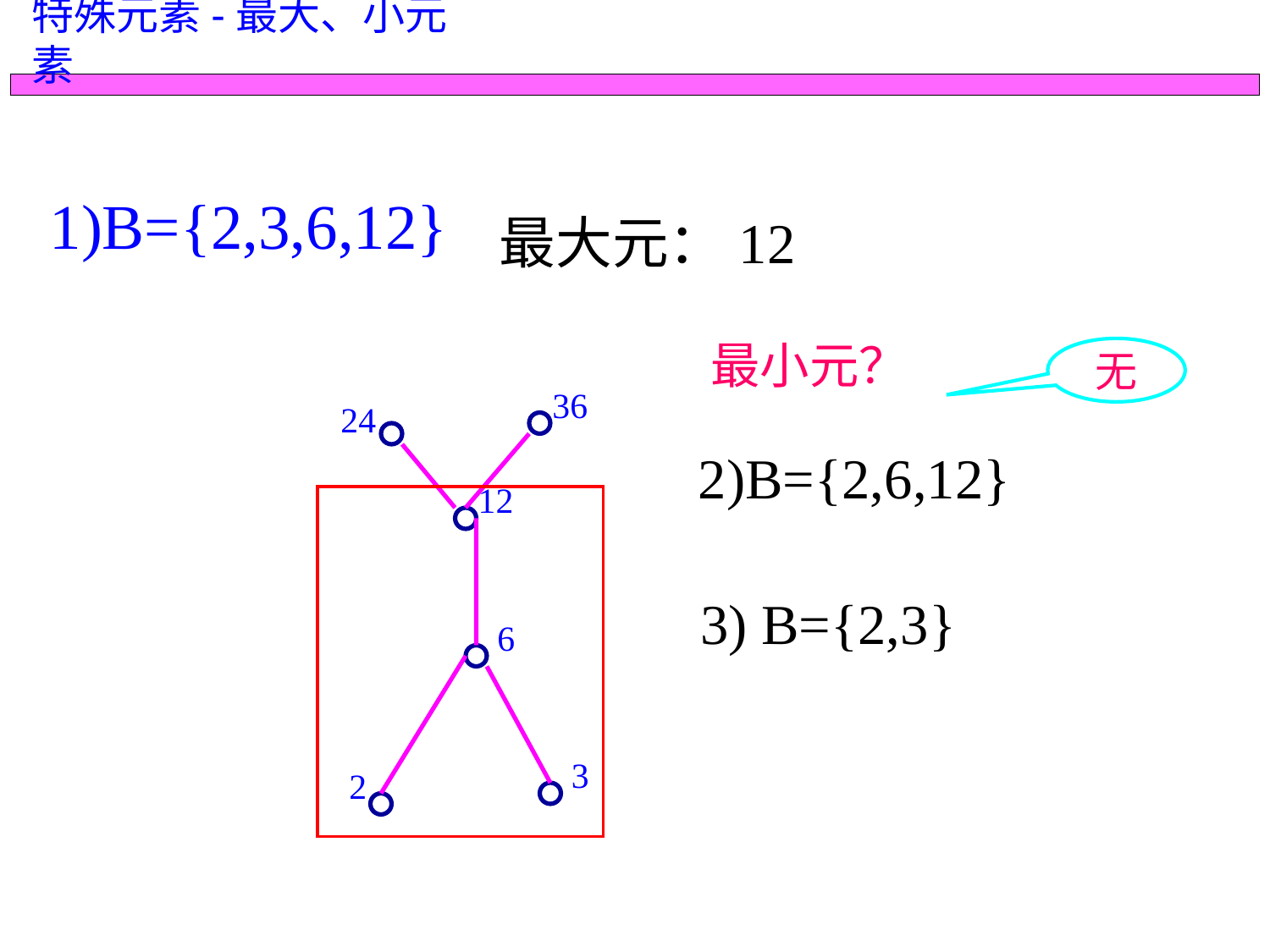

特殊元素-最大、小元素

1)B={2,3,6,12}
最大元：12
最小元？
无
36
24

12

6

3
2

2)B={2,6,12}

3) B={2,3}